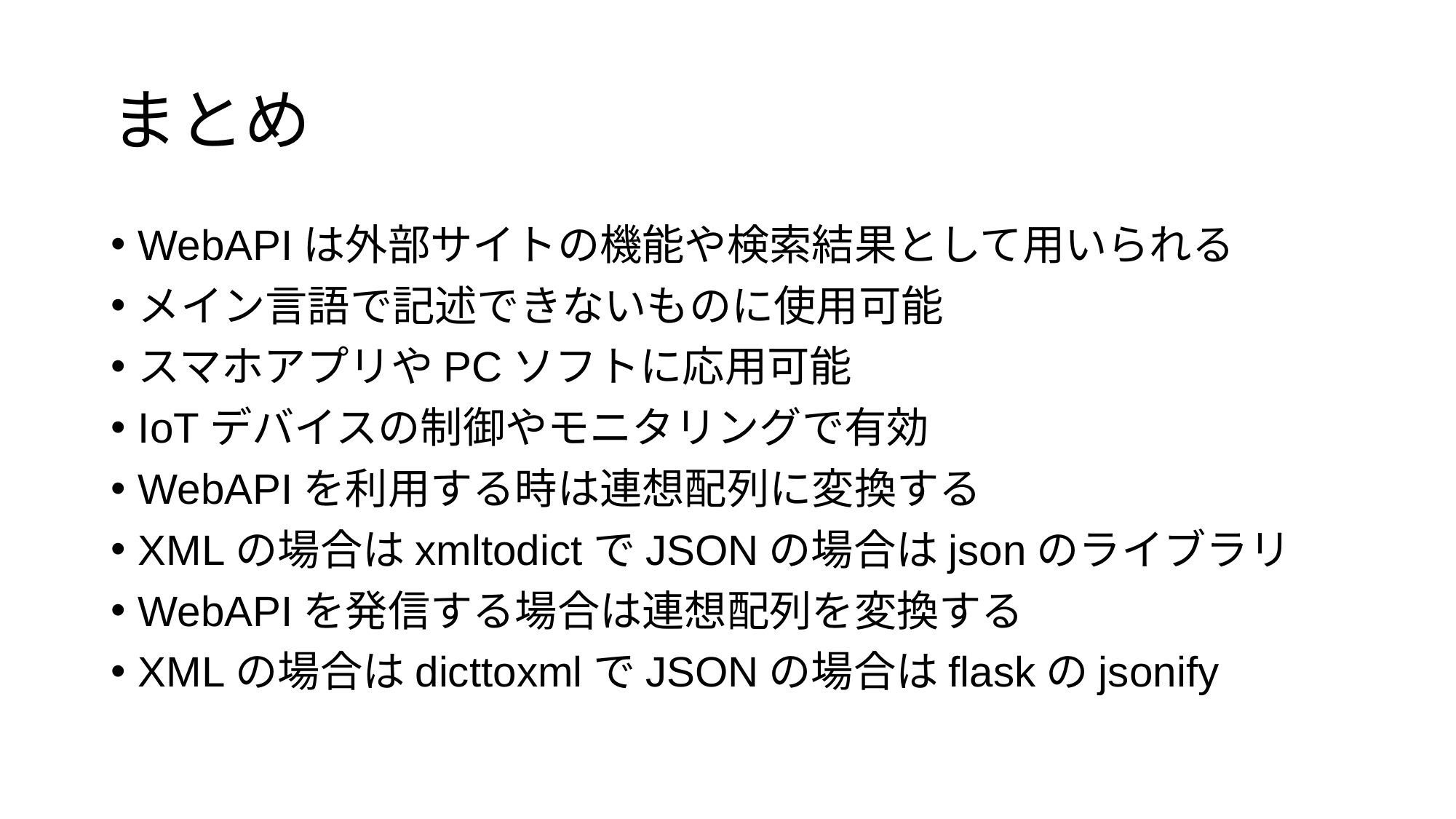

# まとめ
WebAPIは外部サイトの機能や検索結果として用いられる
メイン言語で記述できないものに使用可能
スマホアプリやPCソフトに応用可能
IoTデバイスの制御やモニタリングで有効
WebAPIを利用する時は連想配列に変換する
XMLの場合はxmltodictでJSONの場合はjsonのライブラリ
WebAPIを発信する場合は連想配列を変換する
XMLの場合はdicttoxmlでJSONの場合はflaskのjsonify